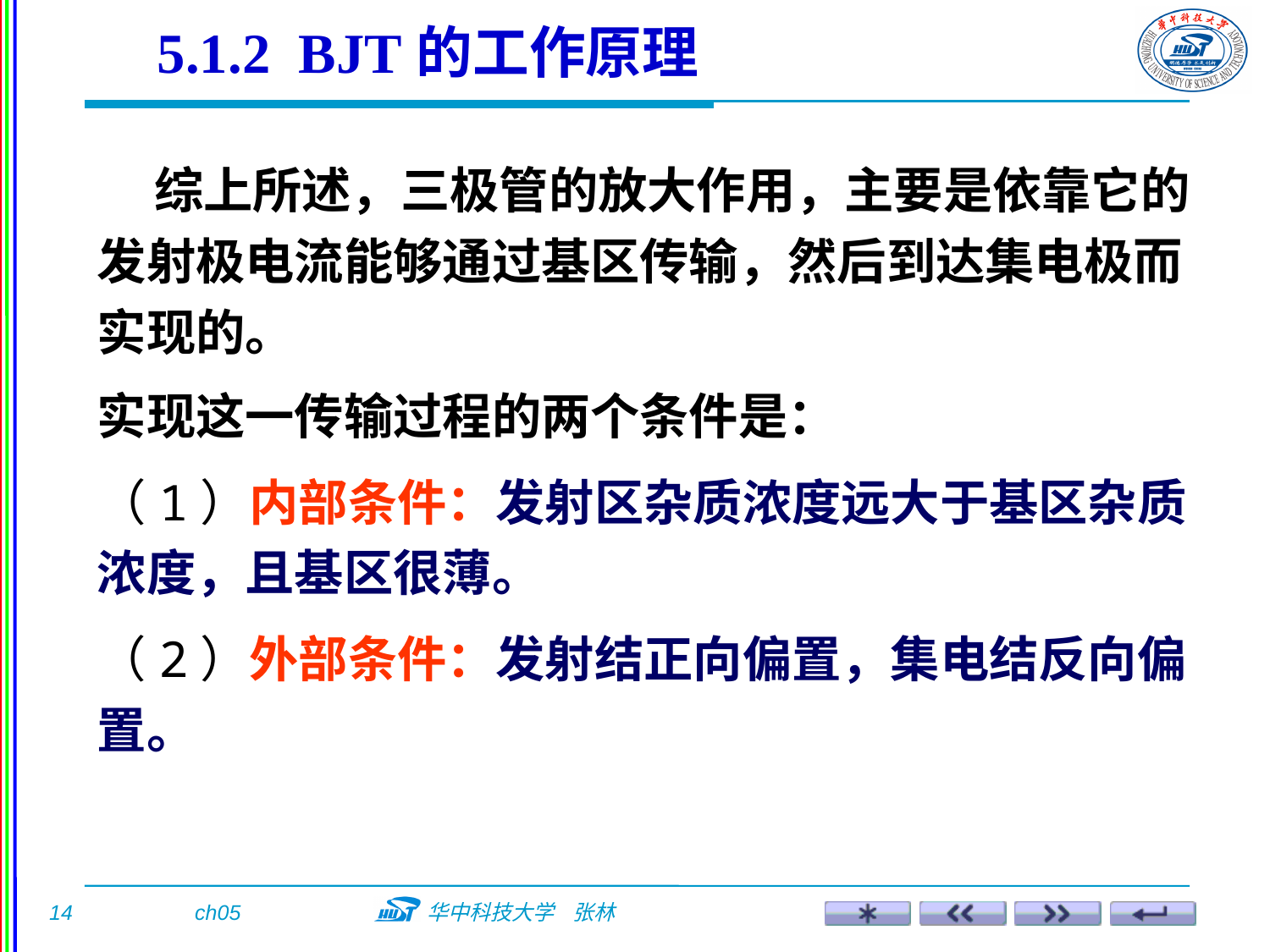

5.1.2  BJT的工作原理
    综上所述，三极管的放大作用，主要是依靠它的发射极电流能够通过基区传输，然后到达集电极而实现的。
实现这一传输过程的两个条件是：
（1）内部条件：发射区杂质浓度远大于基区杂质浓度，且基区很薄。
（2）外部条件：发射结正向偏置，集电结反向偏置。